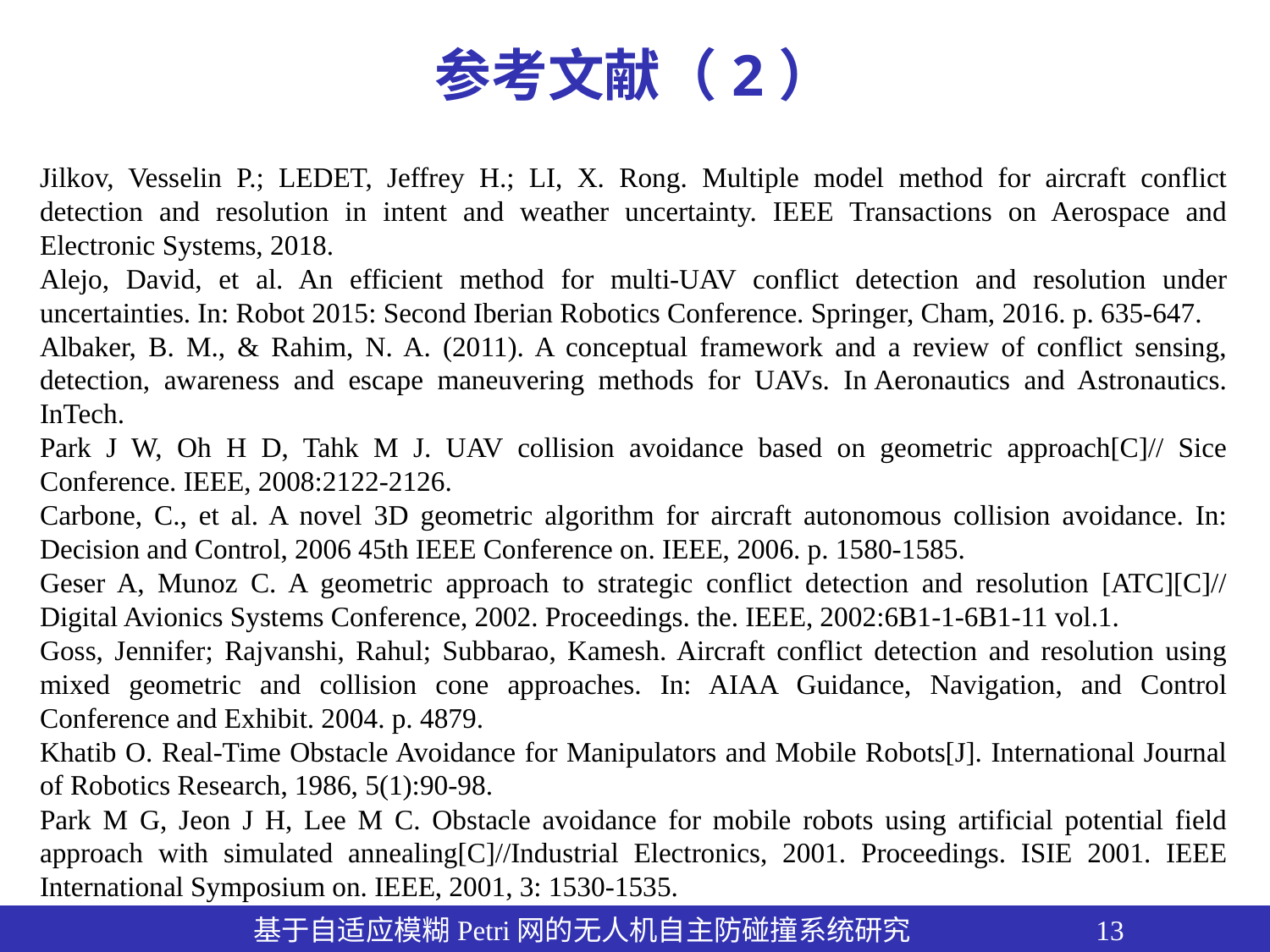

参考文献（2）
Jilkov, Vesselin P.; LEDET, Jeffrey H.; LI, X. Rong. Multiple model method for aircraft conflict detection and resolution in intent and weather uncertainty. IEEE Transactions on Aerospace and Electronic Systems, 2018.
Alejo, David, et al. An efficient method for multi-UAV conflict detection and resolution under uncertainties. In: Robot 2015: Second Iberian Robotics Conference. Springer, Cham, 2016. p. 635-647.
Albaker, B. M., & Rahim, N. A. (2011). A conceptual framework and a review of conflict sensing, detection, awareness and escape maneuvering methods for UAVs. In Aeronautics and Astronautics. InTech.
Park J W, Oh H D, Tahk M J. UAV collision avoidance based on geometric approach[C]// Sice Conference. IEEE, 2008:2122-2126.
Carbone, C., et al. A novel 3D geometric algorithm for aircraft autonomous collision avoidance. In: Decision and Control, 2006 45th IEEE Conference on. IEEE, 2006. p. 1580-1585.
Geser A, Munoz C. A geometric approach to strategic conflict detection and resolution [ATC][C]// Digital Avionics Systems Conference, 2002. Proceedings. the. IEEE, 2002:6B1-1-6B1-11 vol.1.
Goss, Jennifer; Rajvanshi, Rahul; Subbarao, Kamesh. Aircraft conflict detection and resolution using mixed geometric and collision cone approaches. In: AIAA Guidance, Navigation, and Control Conference and Exhibit. 2004. p. 4879.
Khatib O. Real-Time Obstacle Avoidance for Manipulators and Mobile Robots[J]. International Journal of Robotics Research, 1986, 5(1):90-98.
Park M G, Jeon J H, Lee M C. Obstacle avoidance for mobile robots using artificial potential field approach with simulated annealing[C]//Industrial Electronics, 2001. Proceedings. ISIE 2001. IEEE International Symposium on. IEEE, 2001, 3: 1530-1535.

                                     基于自适应模糊Petri网的无人机自主防碰撞系统研究                            13